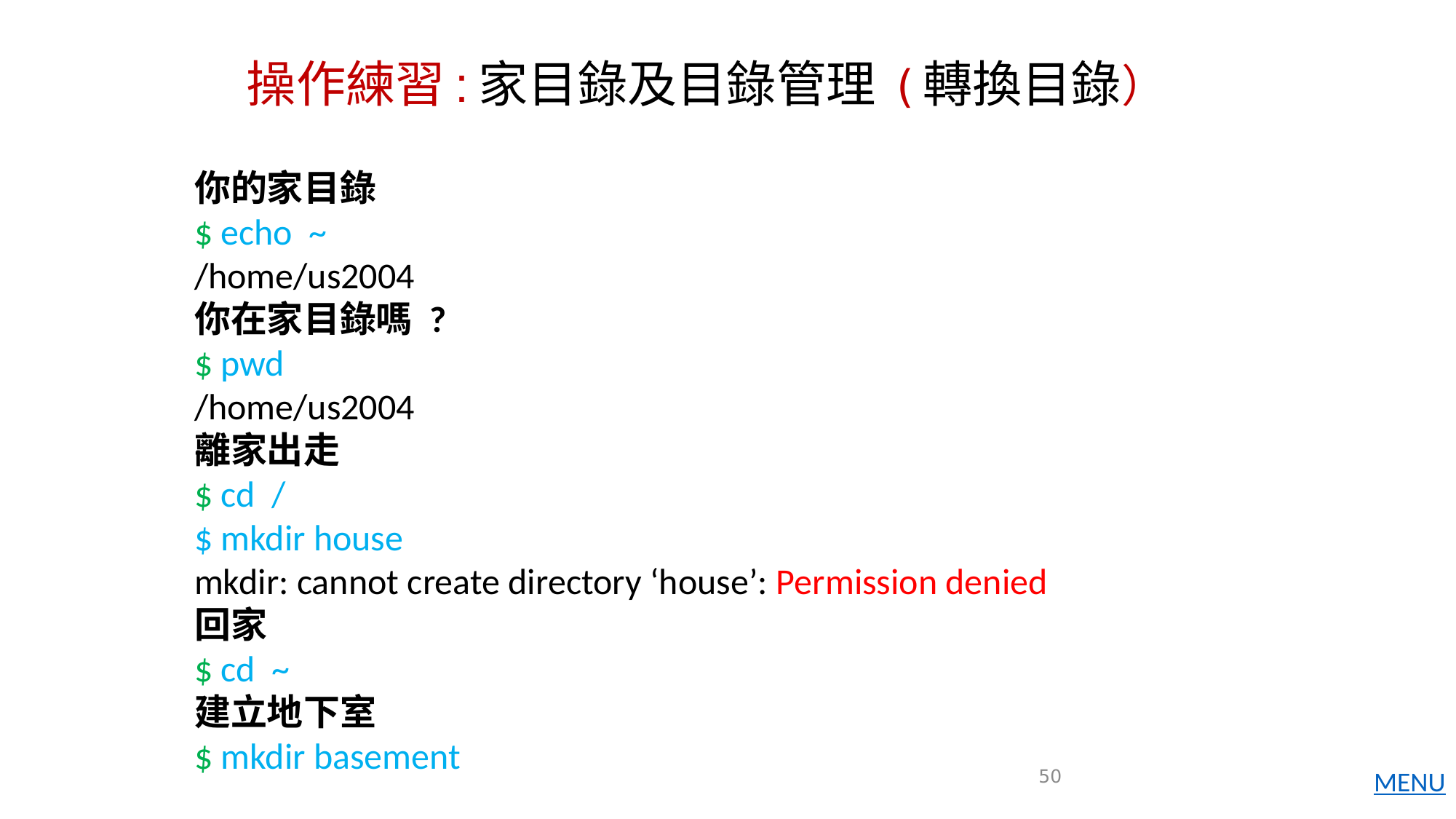

操作練習:家目錄及目錄管理 (轉換目錄）
你的家目錄
$ echo  ~
/home/us2004
你在家目錄嗎 ?
$ pwd
/home/us2004
離家出走
$ cd  /
$ mkdir house
mkdir: cannot create directory ‘house’: Permission denied
回家
$ cd  ~
建立地下室
$ mkdir basement

50